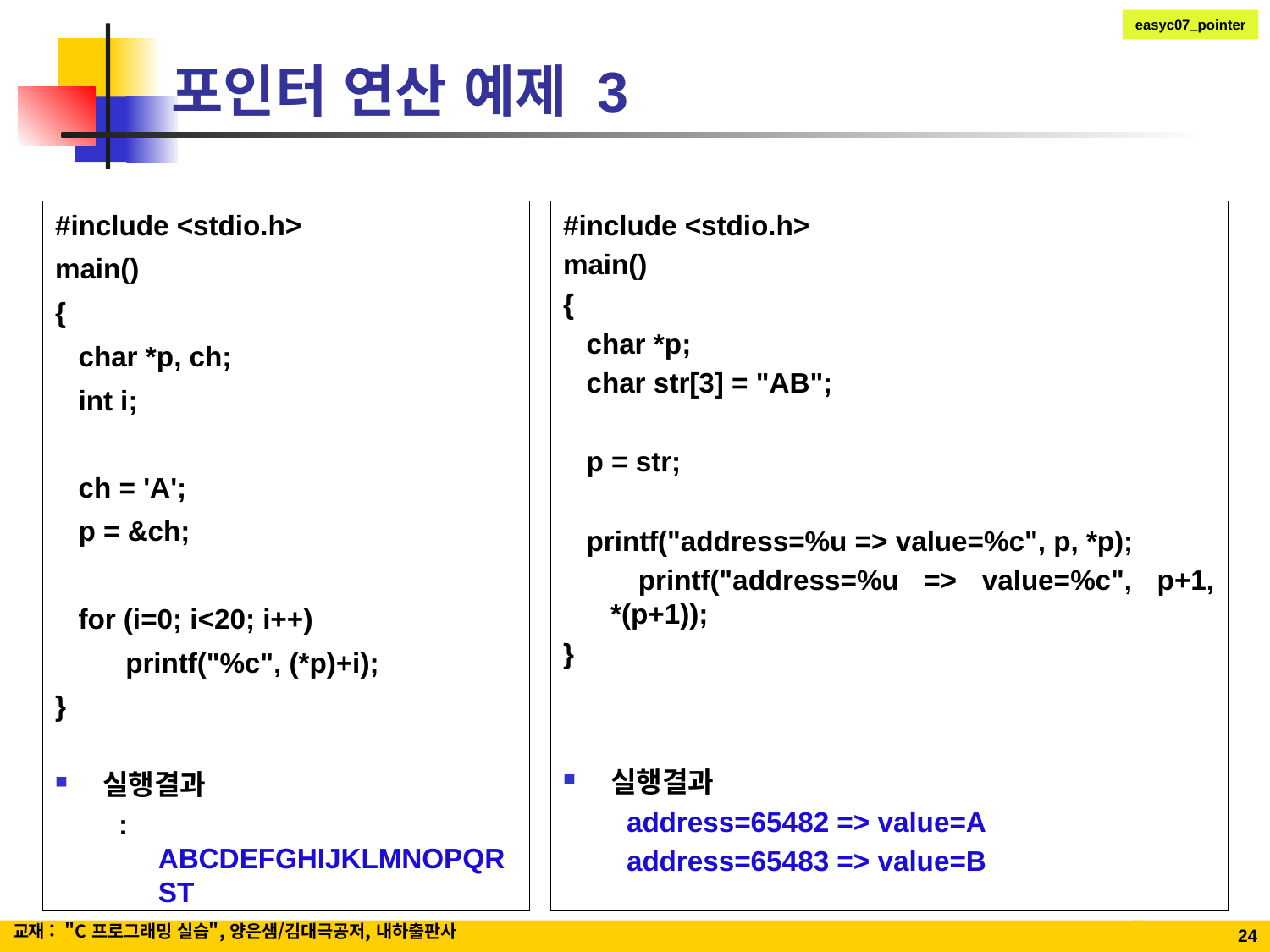

# 포인터 연산 예제 3
#include <stdio.h>
main()
{
   char *p, ch;
   int i;

   ch = 'A';
   p = &ch;

   for (i=0; i<20; i++)
         printf("%c", (*p)+i);
}

실행결과
: ABCDEFGHIJKLMNOPQRST
#include <stdio.h>
main()
{
   char *p;
   char str[3] = "AB";

   p = str;

   printf("address=%u => value=%c", p, *p);
   printf("address=%u => value=%c", p+1, *(p+1));
}

실행결과
address=65482 => value=A
address=65483 => value=B
교재 :  "C 프로그래밍 실습", 양은샘/김대극공저, 내하출판사
24